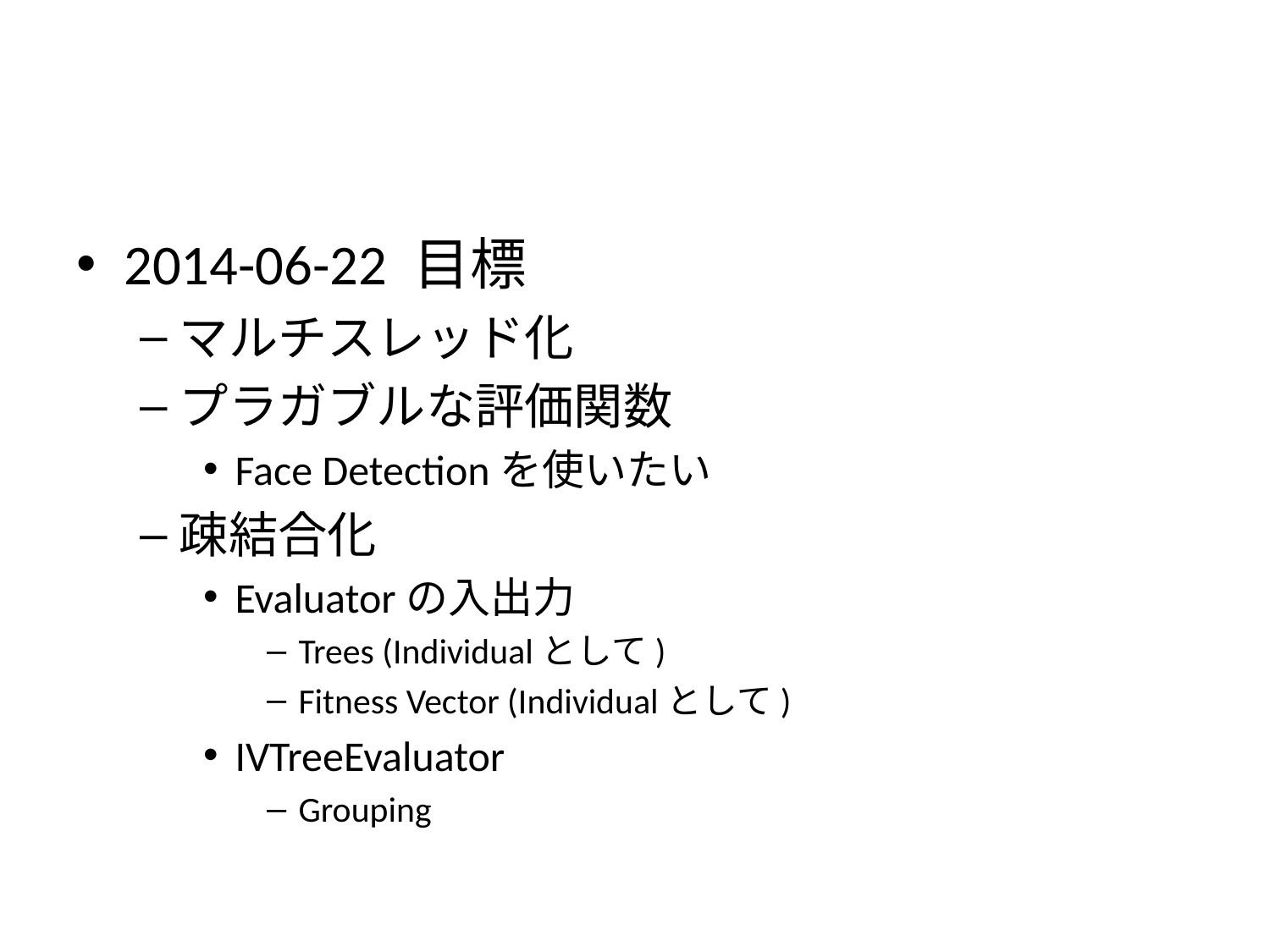

#
2014-06-22 目標
マルチスレッド化
プラガブルな評価関数
Face Detectionを使いたい
疎結合化
Evaluatorの入出力
Trees (Individualとして)
Fitness Vector (Individualとして)
IVTreeEvaluator
Grouping